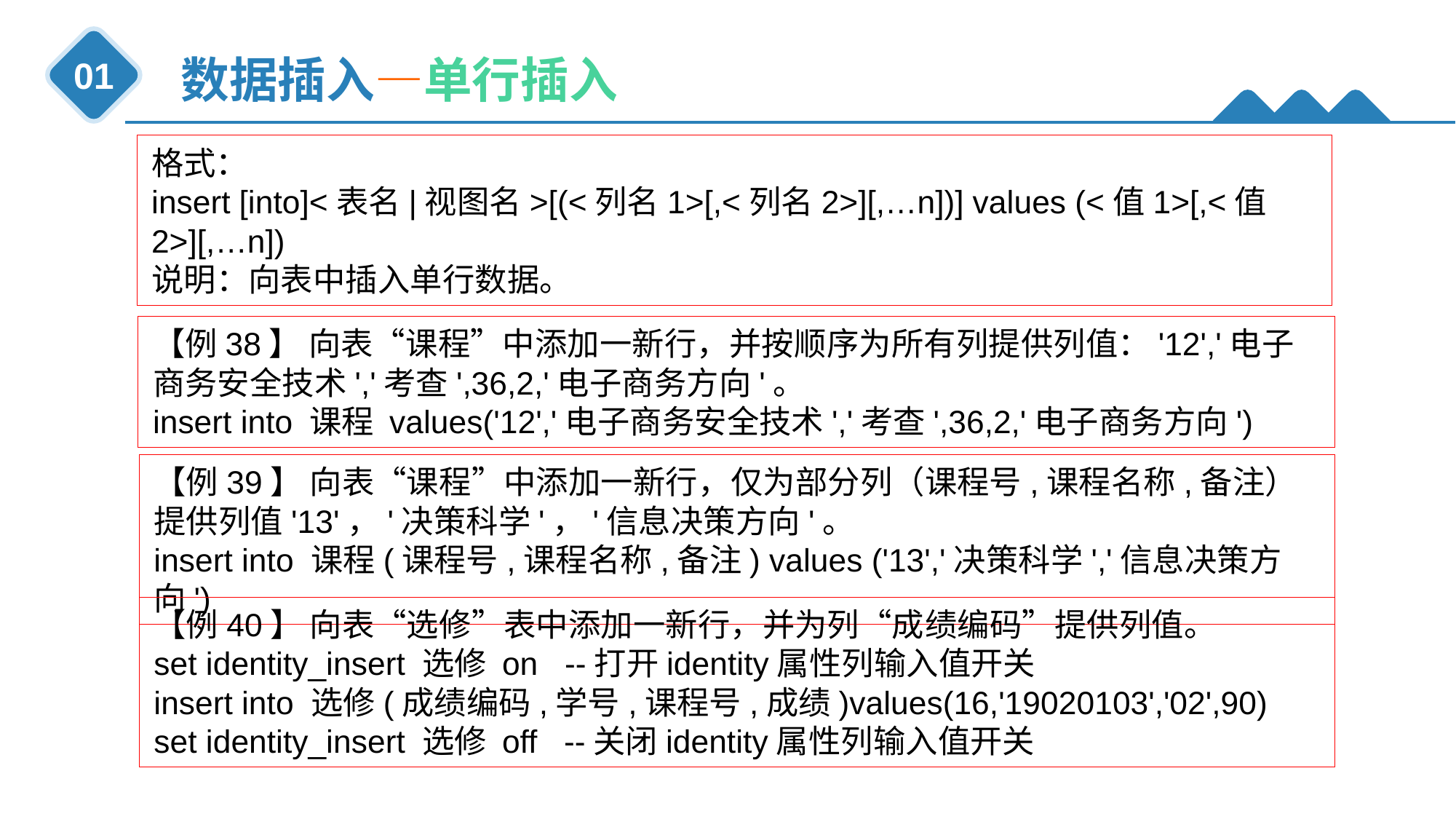

数据插入—单行插入
01

格式：
insert [into]<表名|视图名>[(<列名1>[,<列名2>][,…n])] values (<值1>[,<值2>][,…n])
说明：向表中插入单行数据。
【例38】 向表“课程”中添加一新行，并按顺序为所有列提供列值：'12','电子商务安全技术','考查',36,2,'电子商务方向'。
insert into 课程 values('12','电子商务安全技术','考查',36,2,'电子商务方向')
【例39】 向表“课程”中添加一新行，仅为部分列（课程号,课程名称,备注）提供列值'13'，'决策科学'，'信息决策方向'。
insert into 课程(课程号,课程名称,备注) values ('13','决策科学','信息决策方向')
【例40】 向表“选修”表中添加一新行，并为列“成绩编码”提供列值。
set identity_insert 选修 on   --打开identity属性列输入值开关
insert into 选修(成绩编码,学号,课程号,成绩)values(16,'19020103','02',90)
set identity_insert 选修 off   --关闭identity属性列输入值开关